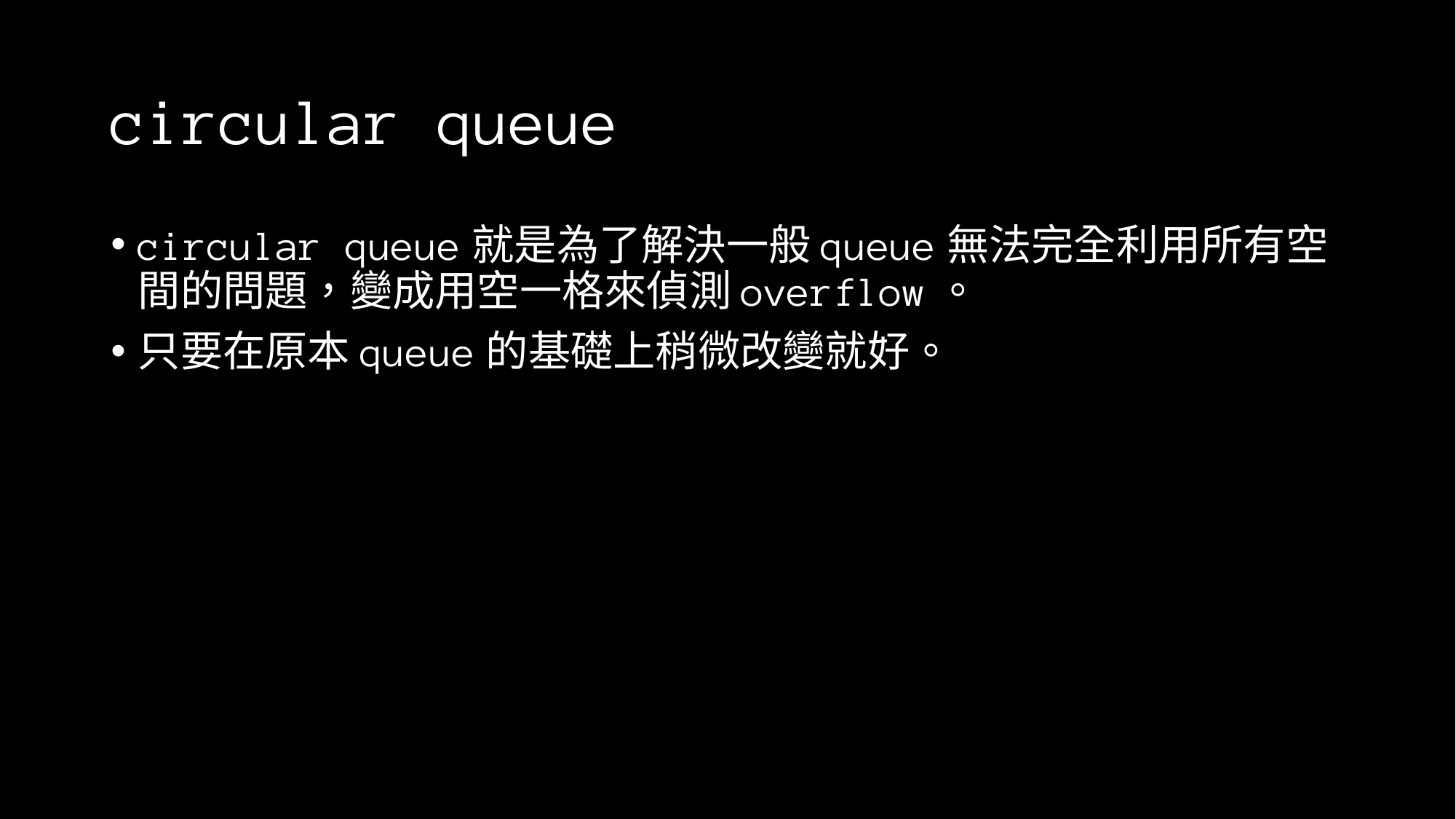

# circular queue
circular queue就是為了解決一般queue無法完全利用所有空間的問題，變成用空一格來偵測overflow。
只要在原本queue的基礎上稍微改變就好。